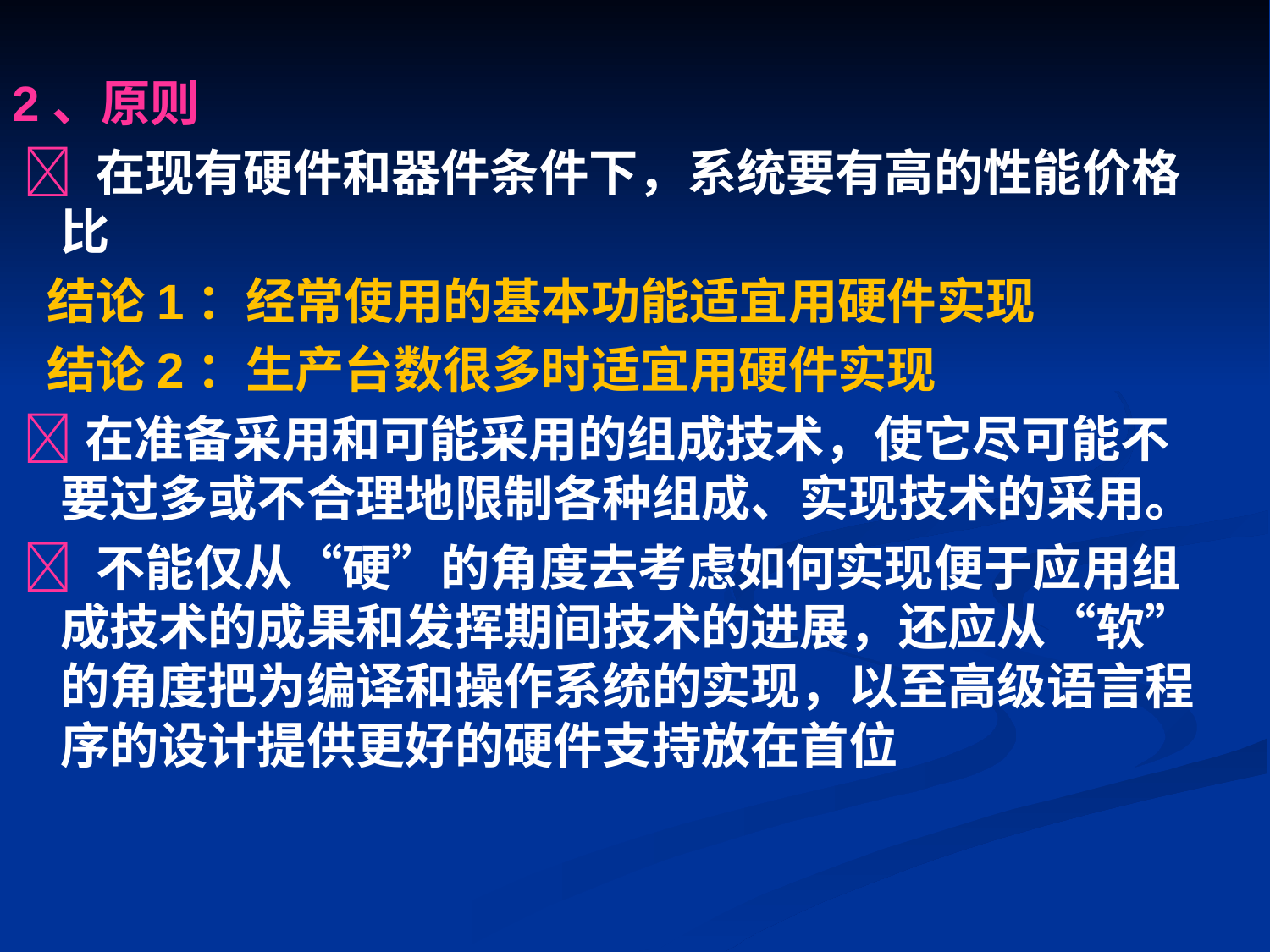

2、原则
 • 在现有硬件和器件条件下，系统要有高的性能价格比
  结论1：经常使用的基本功能适宜用硬件实现
  结论2：生产台数很多时适宜用硬件实现
 •在准备采用和可能采用的组成技术，使它尽可能不要过多或不合理地限制各种组成、实现技术的采用。
 • 不能仅从“硬”的角度去考虑如何实现便于应用组成技术的成果和发挥期间技术的进展，还应从“软”的角度把为编译和操作系统的实现，以至高级语言程序的设计提供更好的硬件支持放在首位
33